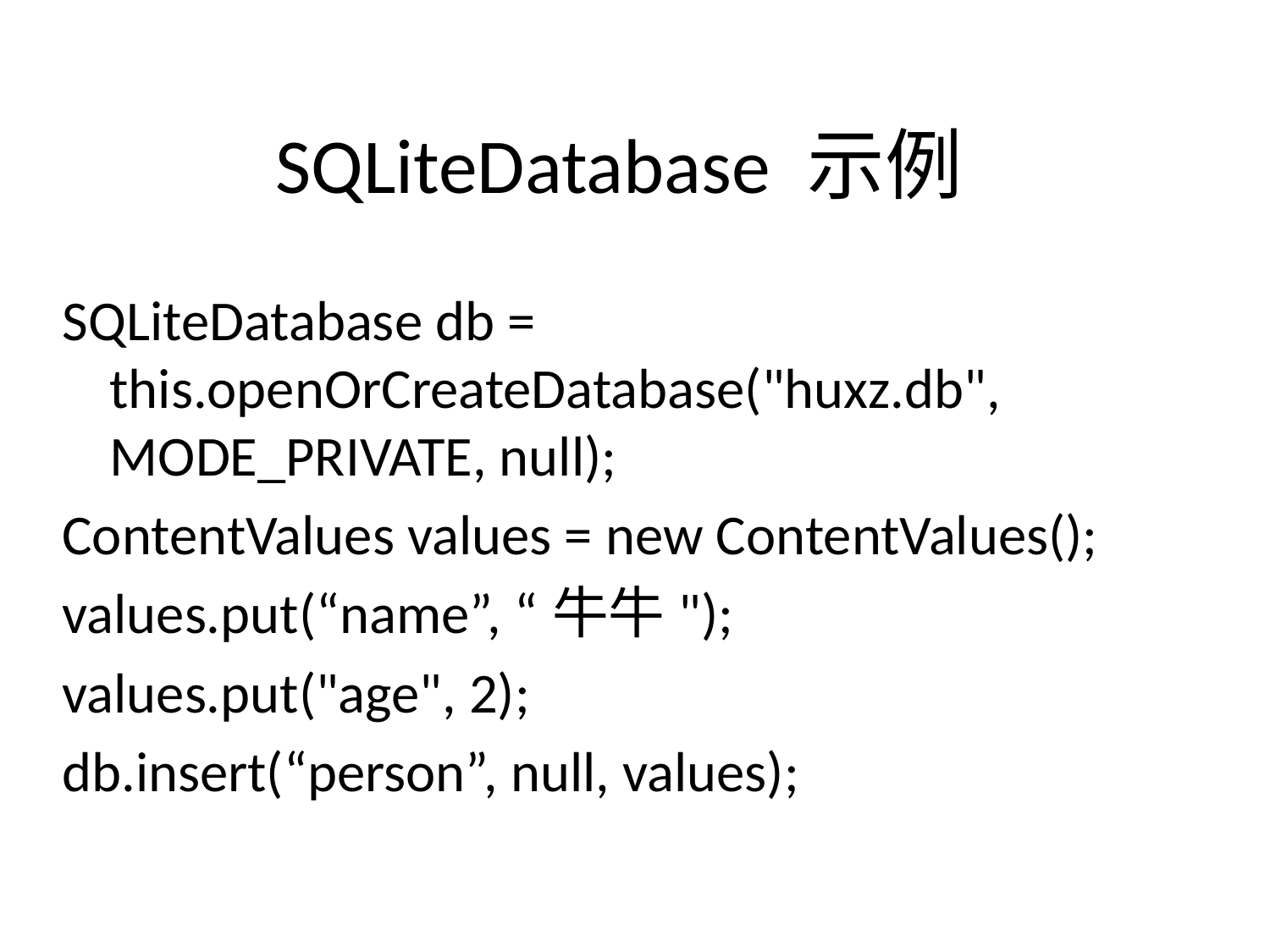

# SQLiteDatabase 示例
SQLiteDatabase db = this.openOrCreateDatabase("huxz.db", MODE_PRIVATE, null);
ContentValues values = new ContentValues();
values.put(“name”, “牛牛");
values.put("age", 2);
db.insert(“person”, null, values);